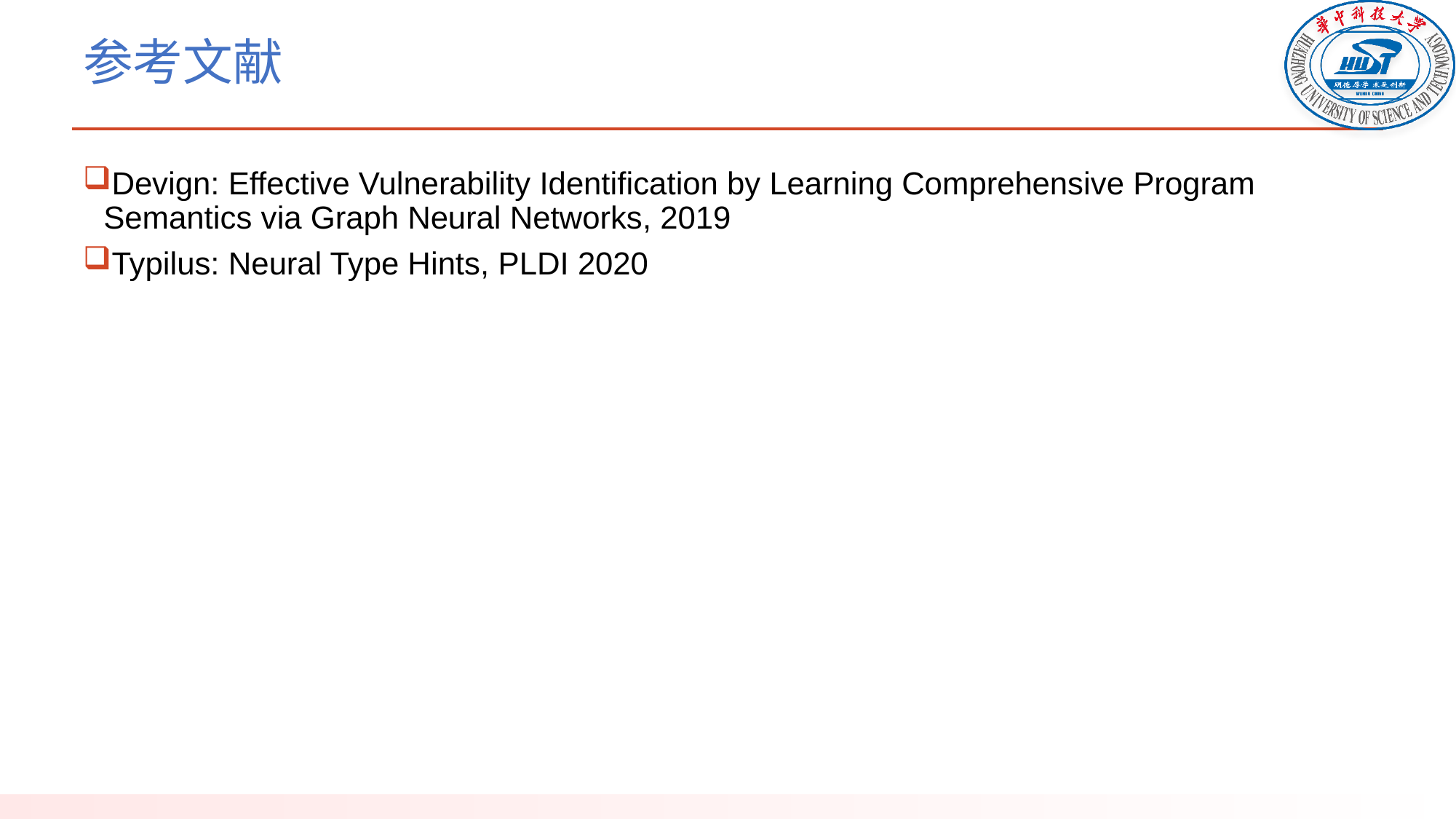

# 参考文献
Devign: Effective Vulnerability Identification by Learning Comprehensive Program Semantics via Graph Neural Networks, 2019
Typilus: Neural Type Hints, PLDI 2020